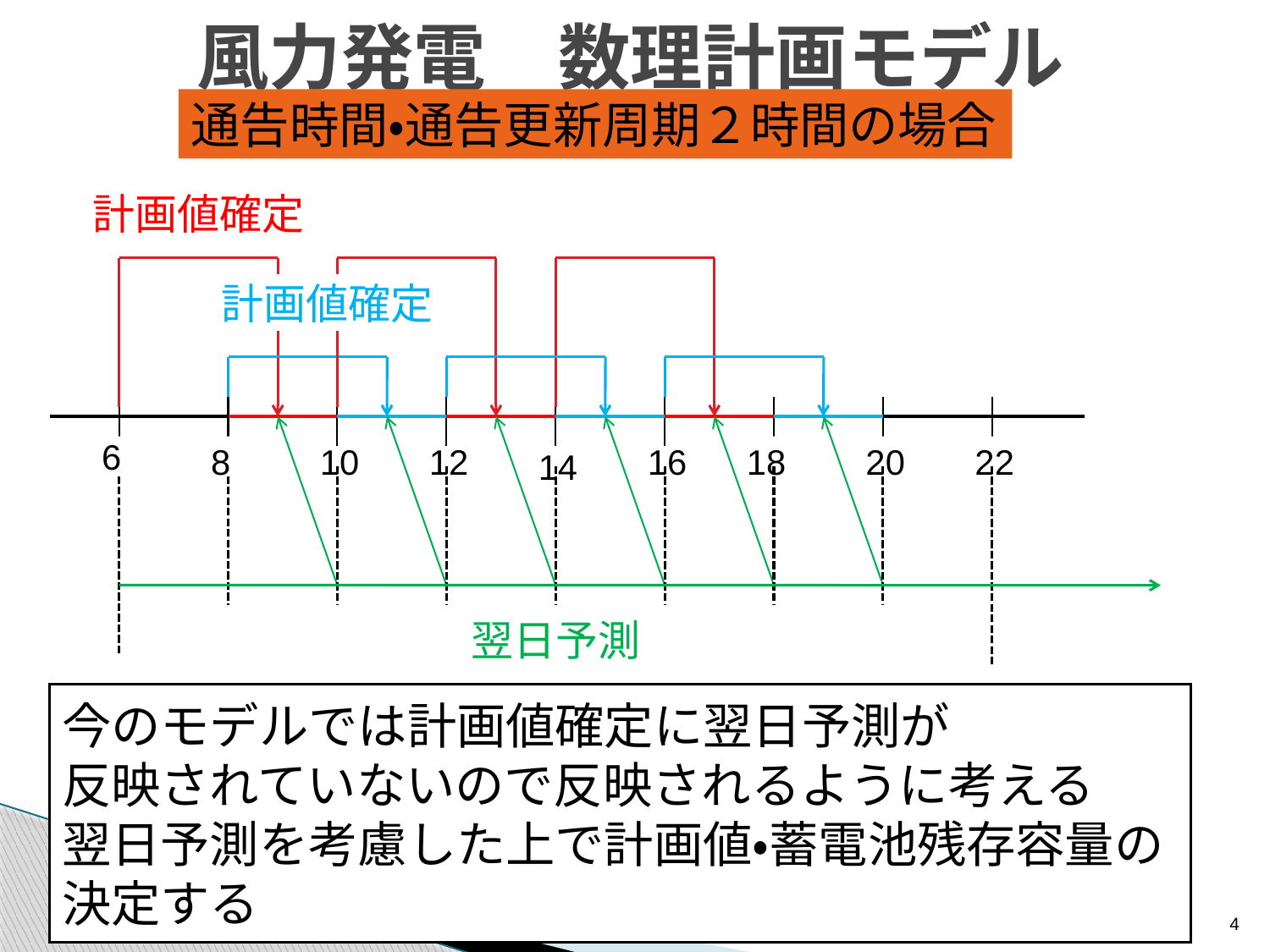

# 風力発電　数理計画モデル
通告時間・通告更新周期２時間の場合
計画値確定
計画値確定
6
8
10
12
16
18
20
22
14
翌日予測
今のモデルでは計画値確定に翌日予測が
反映されていないので反映されるように考える
翌日予測を考慮した上で計画値・蓄電池残存容量の
決定する
4